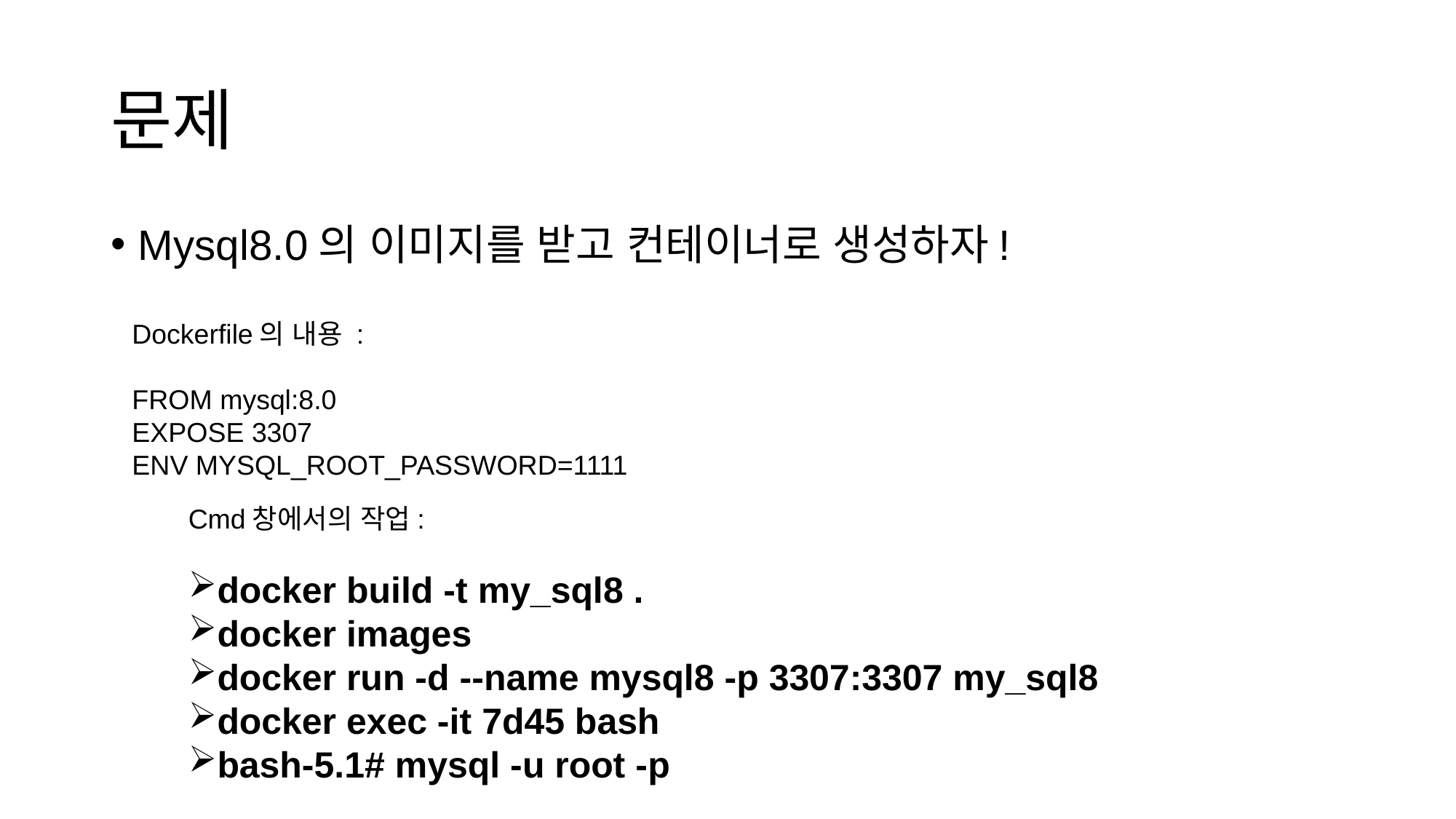

# 문제
Mysql8.0의 이미지를 받고 컨테이너로 생성하자!
Dockerfile의 내용 :

FROM mysql:8.0
EXPOSE 3307
ENV MYSQL_ROOT_PASSWORD=1111
Cmd창에서의 작업:

docker build -t my_sql8 .
docker images
docker run -d --name mysql8 -p 3307:3307 my_sql8
docker exec -it 7d45 bash
bash-5.1# mysql -u root -p